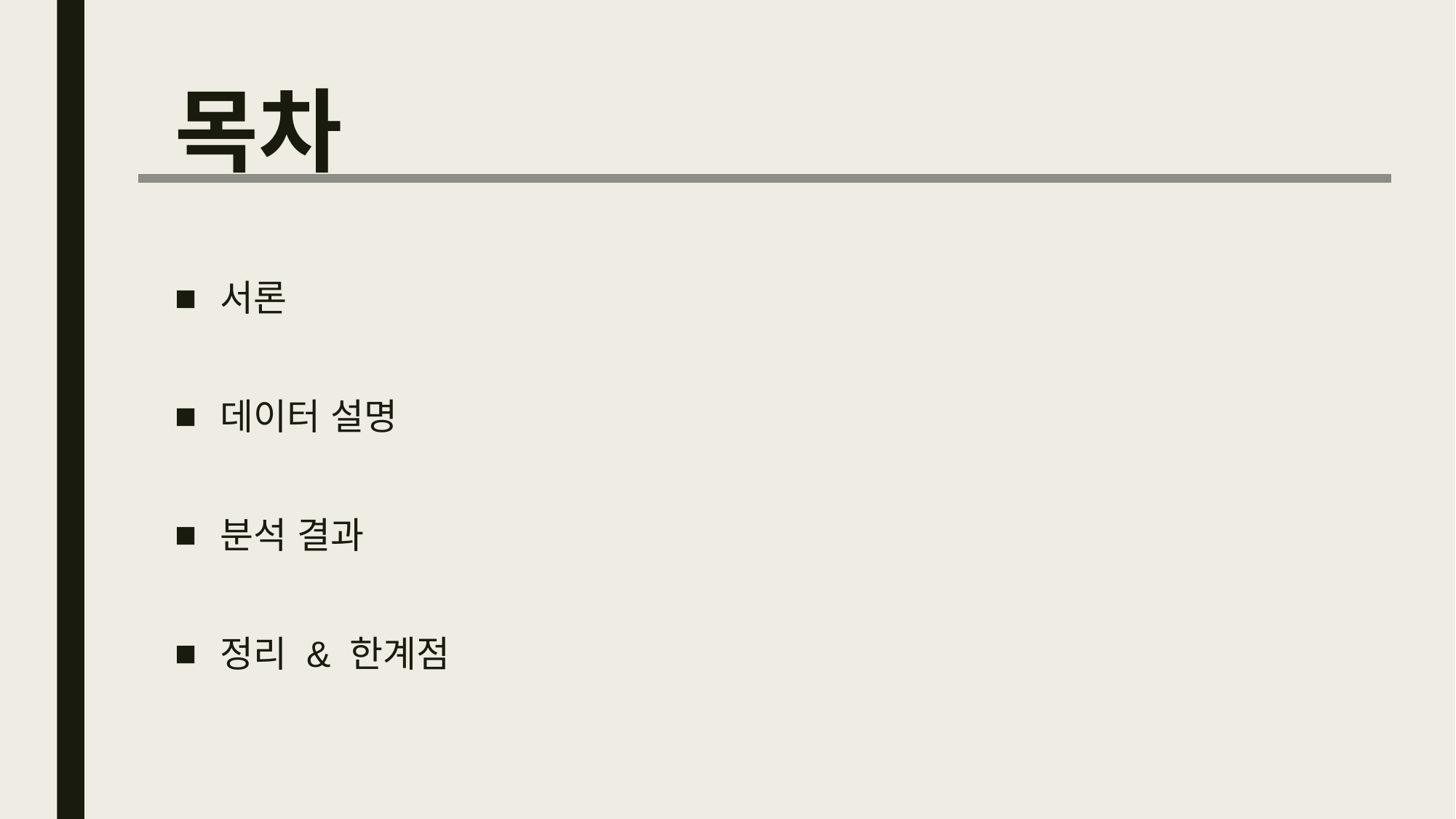

# 목차
서론

데이터 설명

분석 결과

정리 & 한계점